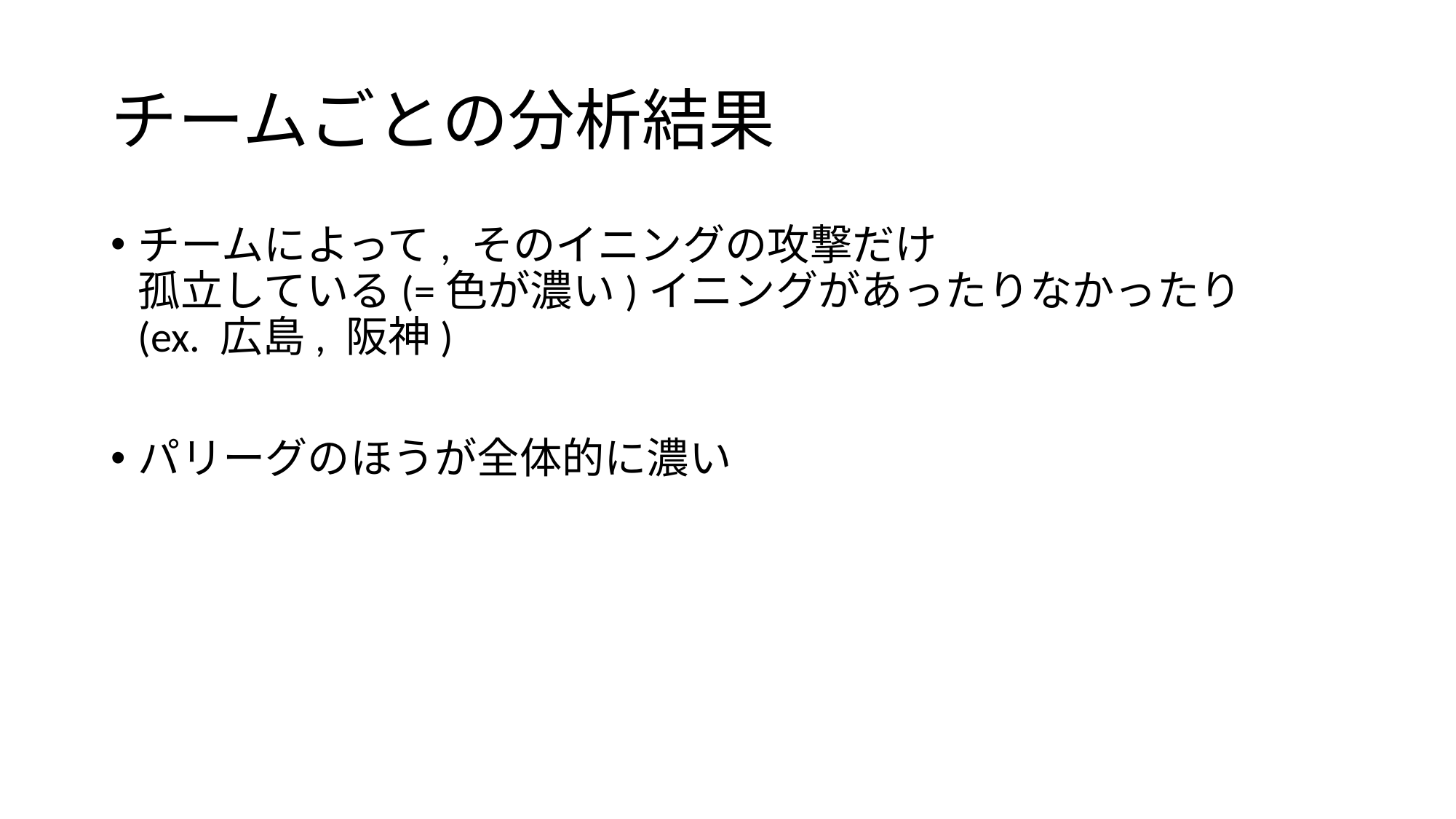

# チームごとの分析結果
チームによって, そのイニングの攻撃だけ　　　　　　　　　孤立している(=色が濃い)イニングがあったりなかったり　　 (ex. 広島, 阪神)

パリーグのほうが全体的に濃い